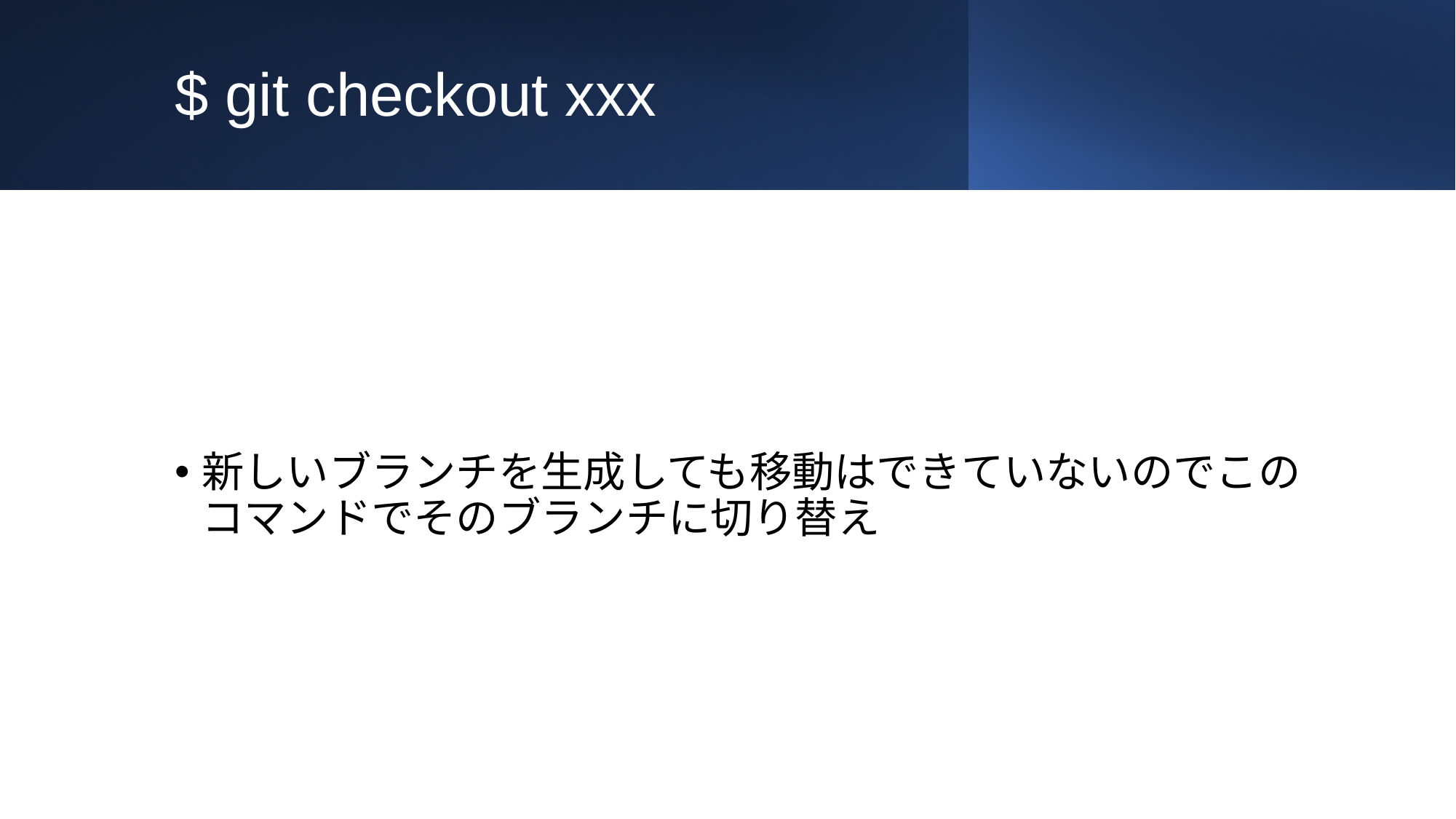

# $ git checkout xxx
新しいブランチを生成しても移動はできていないのでこのコマンドでそのブランチに切り替え